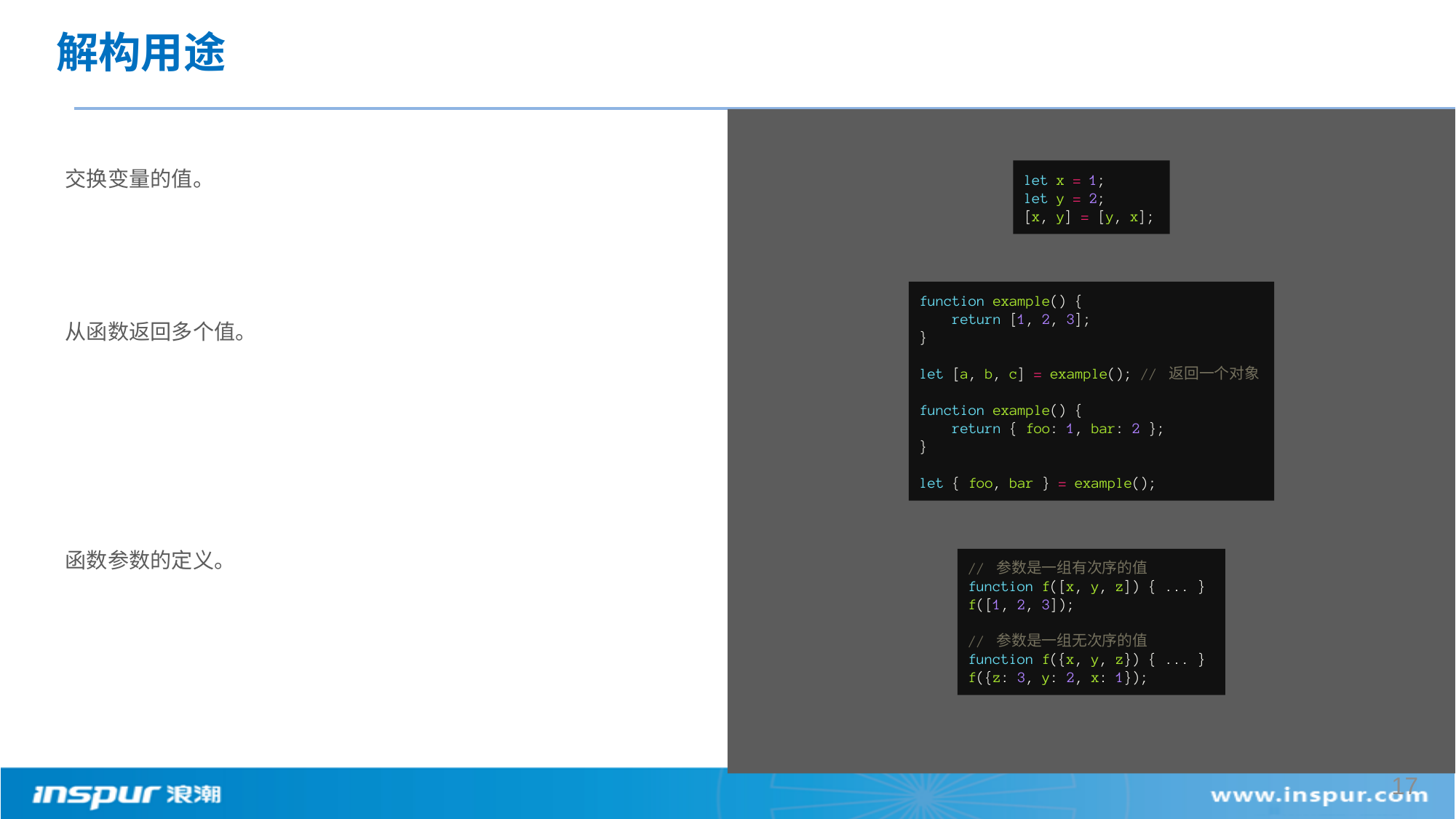

# 解构用途

交换变量的值。

从函数返回多个值。

函数参数的定义。

let x = 1;
let y = 2;
[x, y] = [y, x];
function example() {
    return [1, 2, 3];
}

let [a, b, c] = example(); // 返回一个对象

function example() {
    return { foo: 1, bar: 2 };
}

let { foo, bar } = example();
// 参数是一组有次序的值
function f([x, y, z]) { ... }
f([1, 2, 3]);

// 参数是一组无次序的值
function f({x, y, z}) { ... }
f({z: 3, y: 2, x: 1});
17